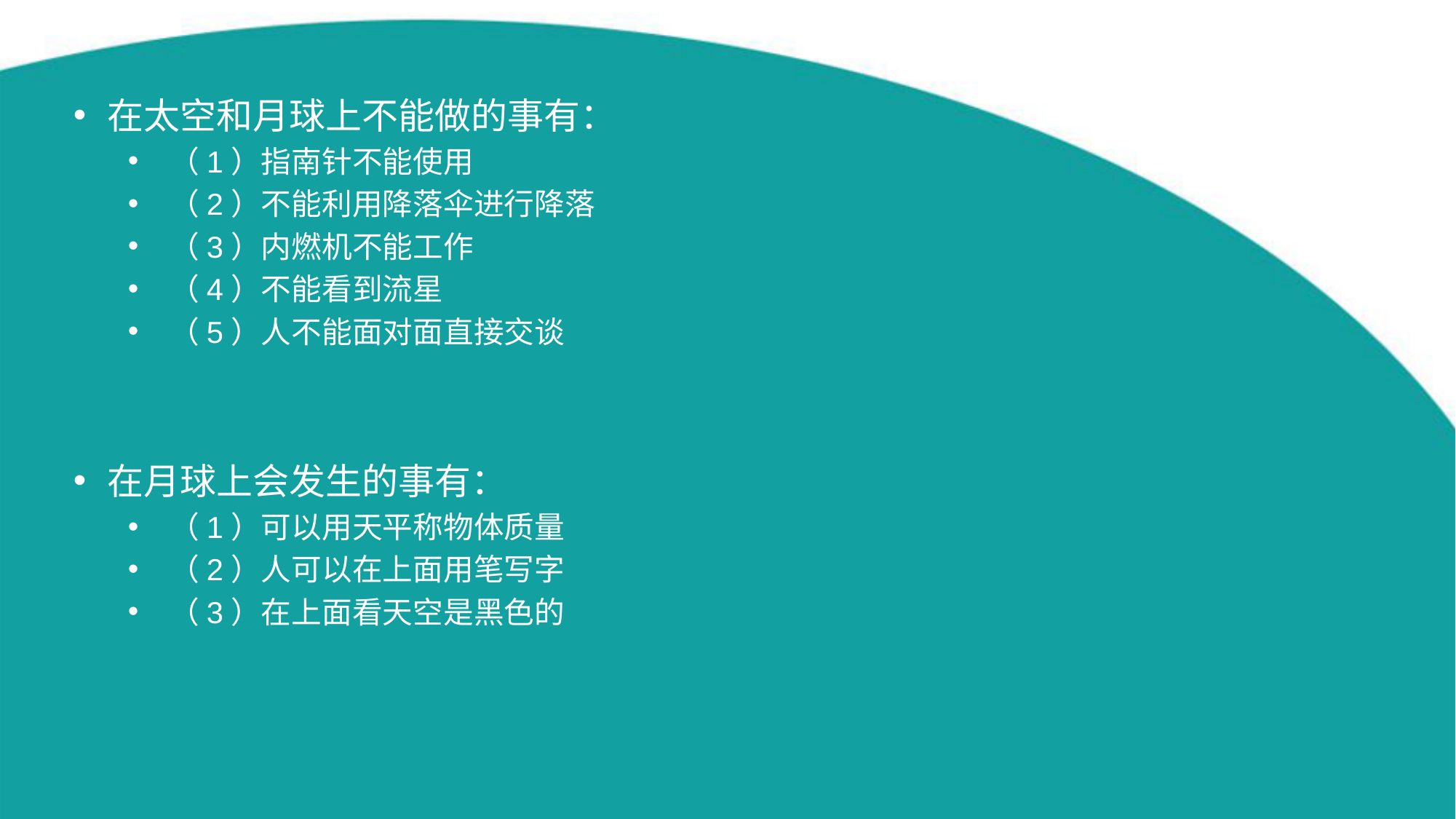

在太空和月球上不能做的事有：
（1）指南针不能使用
（2）不能利用降落伞进行降落
（3）内燃机不能工作
（4）不能看到流星
（5）人不能面对面直接交谈

在月球上会发生的事有：
（1）可以用天平称物体质量
（2）人可以在上面用笔写字
（3）在上面看天空是黑色的